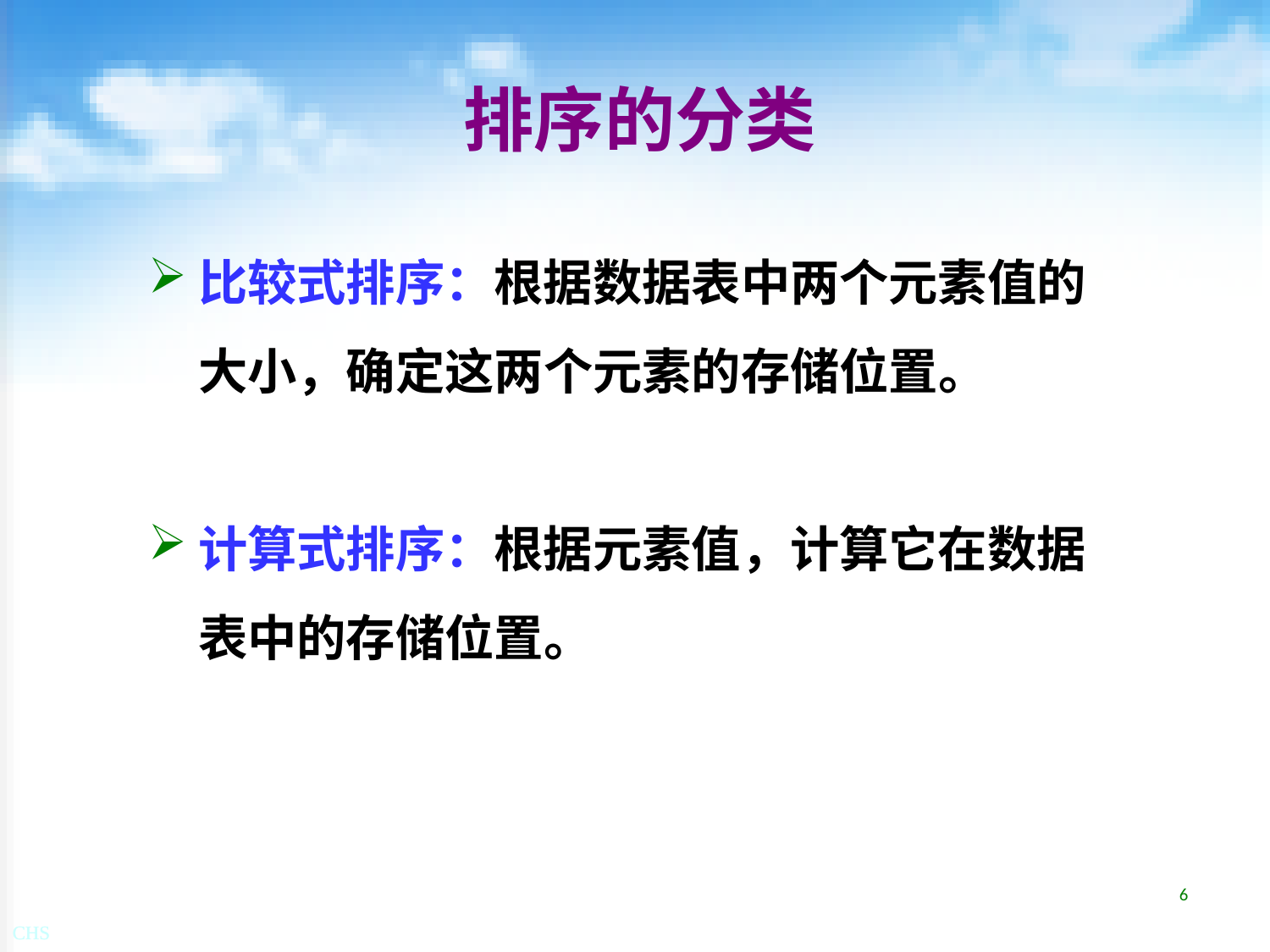

# 排序的分类
比较式排序：根据数据表中两个元素值的大小，确定这两个元素的存储位置。

计算式排序：根据元素值，计算它在数据表中的存储位置。
6